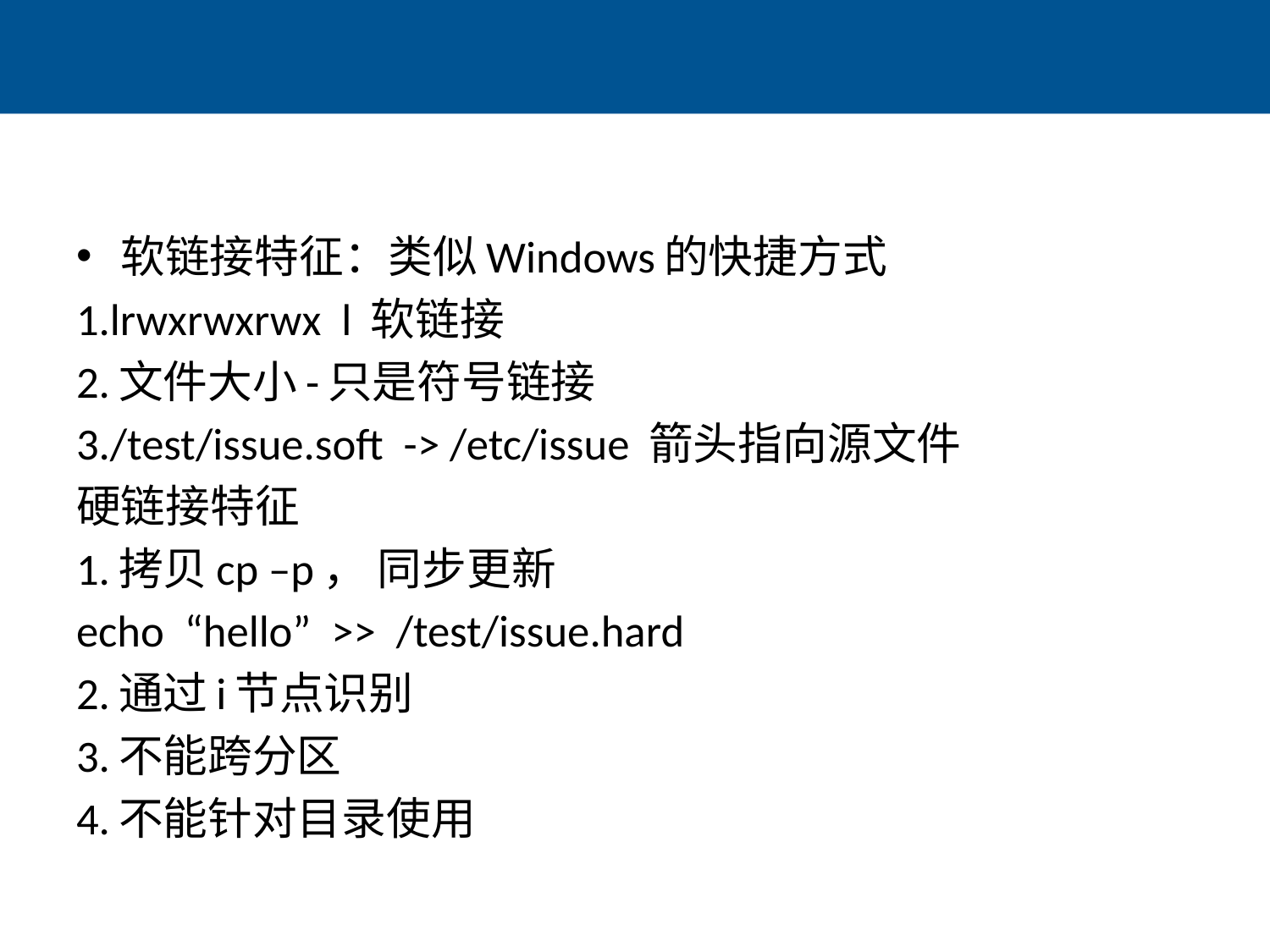

#
软链接特征：类似Windows的快捷方式
1.lrwxrwxrwx  l 软链接
2.文件大小-只是符号链接
3./test/issue.soft  -> /etc/issue 箭头指向源文件
硬链接特征
1.拷贝cp –p， 同步更新
echo  “hello”  >>  /test/issue.hard
2.通过i节点识别
3.不能跨分区
4.不能针对目录使用